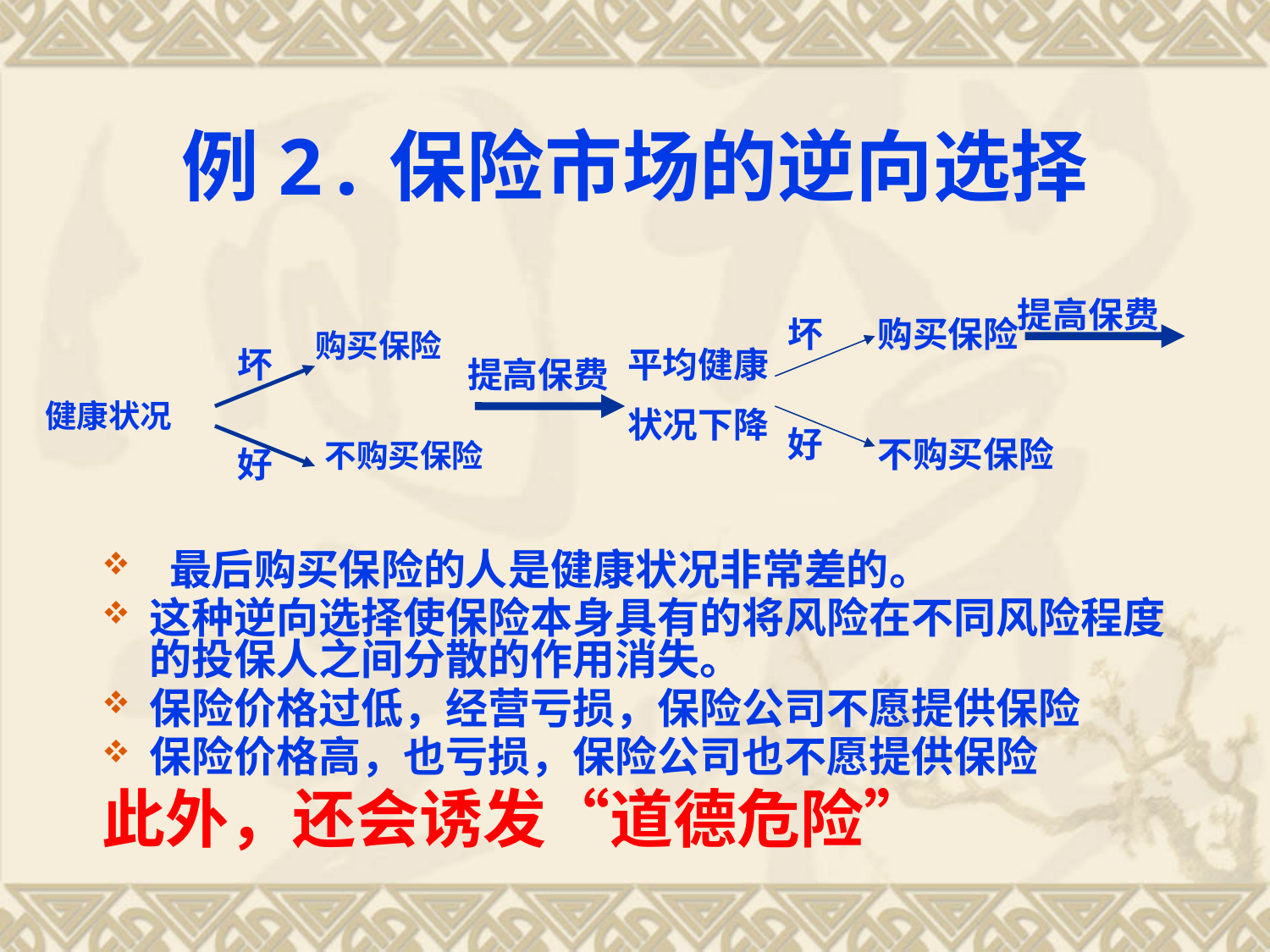

# 例2.保险市场的逆向选择
提高保费
坏
购买保险
购买保险
坏
平均健康
状况下降

提高保费

健康状况

好

不购买保险
好
不购买保险
 最后购买保险的人是健康状况非常差的。
这种逆向选择使保险本身具有的将风险在不同风险程度的投保人之间分散的作用消失。
保险价格过低，经营亏损，保险公司不愿提供保险
保险价格高，也亏损，保险公司也不愿提供保险
此外，还会诱发“道德危险”